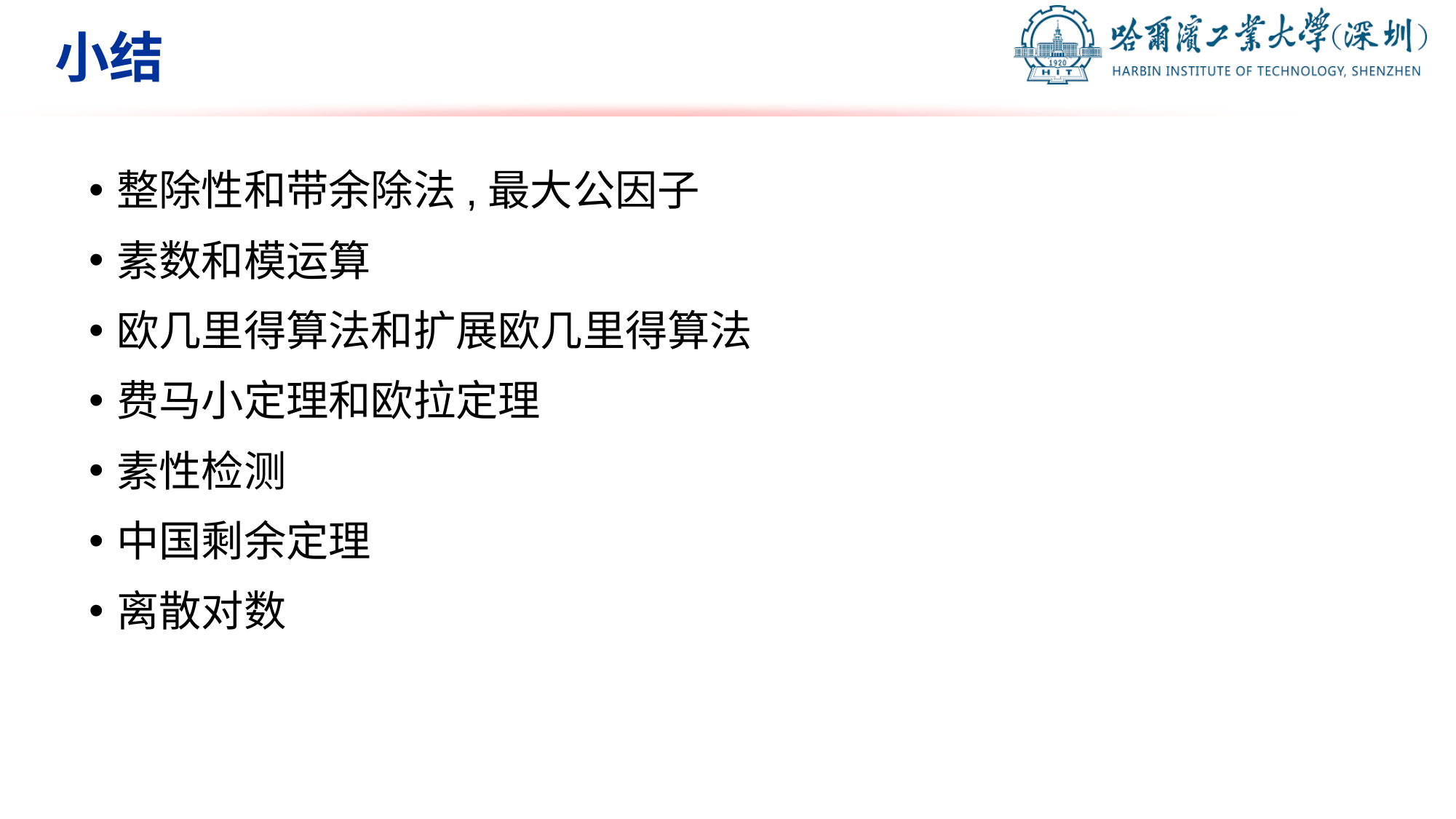

# 小结
整除性和带余除法,最大公因子
素数和模运算
欧几里得算法和扩展欧几里得算法
费马小定理和欧拉定理
素性检测
中国剩余定理
离散对数